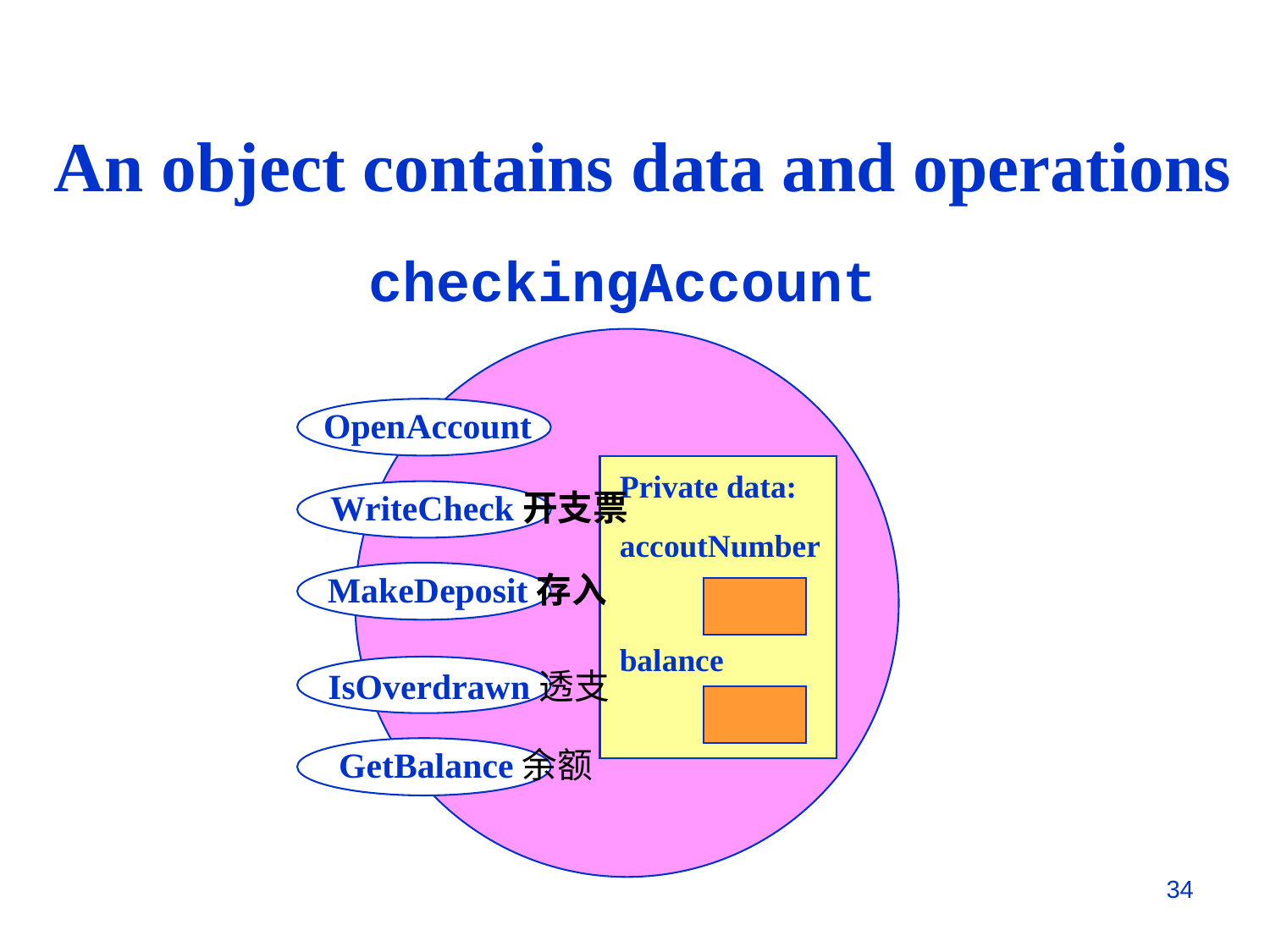

An object contains data and operations
checkingAccount

OpenAccount

Private data:

accoutNumber

balance

WriteCheck开支票

MakeDeposit存入

IsOverdrawn透支

GetBalance余额

34